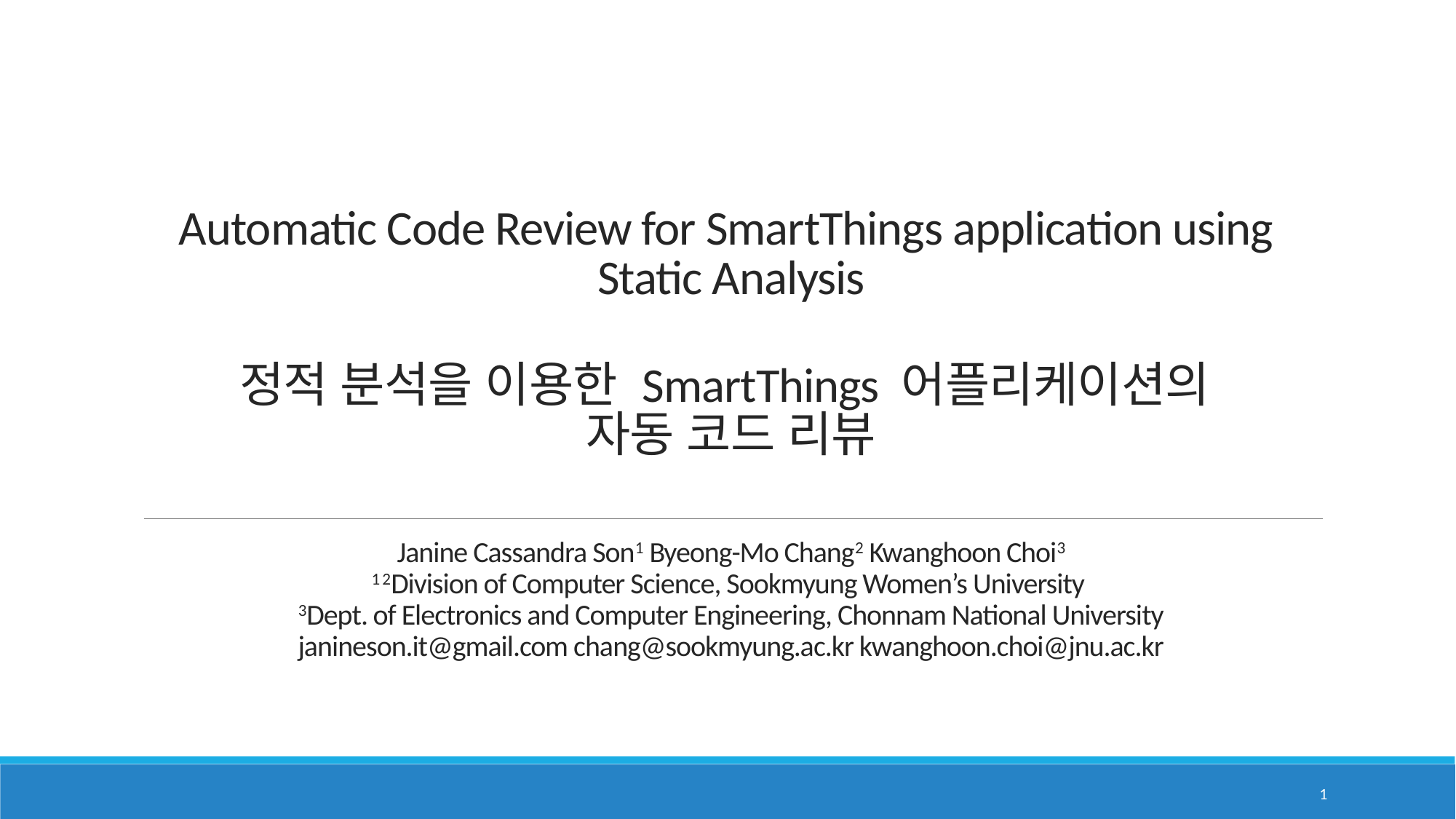

# Automatic Code Review for SmartThings application using Static Analysis
정적 분석을 이용한 SmartThings 어플리케이션의
자동 코드 리뷰

Janine Cassandra Son1 Byeong-Mo Chang2 Kwanghoon Choi3
1 2Division of Computer Science, Sookmyung Women’s University
3Dept. of Electronics and Computer Engineering, Chonnam National University
janineson.it@gmail.com chang@sookmyung.ac.kr kwanghoon.choi@jnu.ac.kr
1